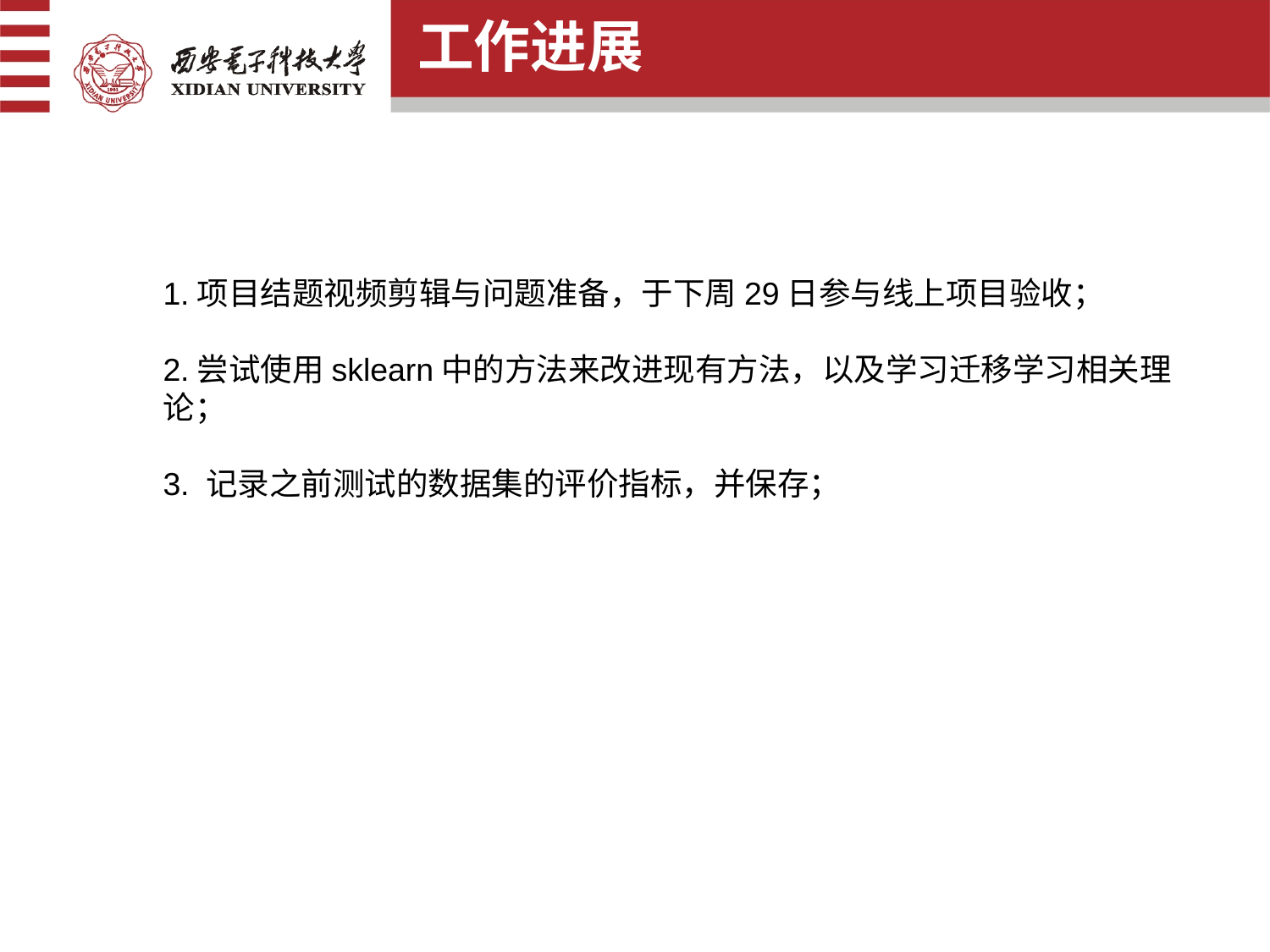

工作进展
1.项目结题视频剪辑与问题准备，于下周29日参与线上项目验收；

2.尝试使用sklearn中的方法来改进现有方法，以及学习迁移学习相关理论；

3. 记录之前测试的数据集的评价指标，并保存；